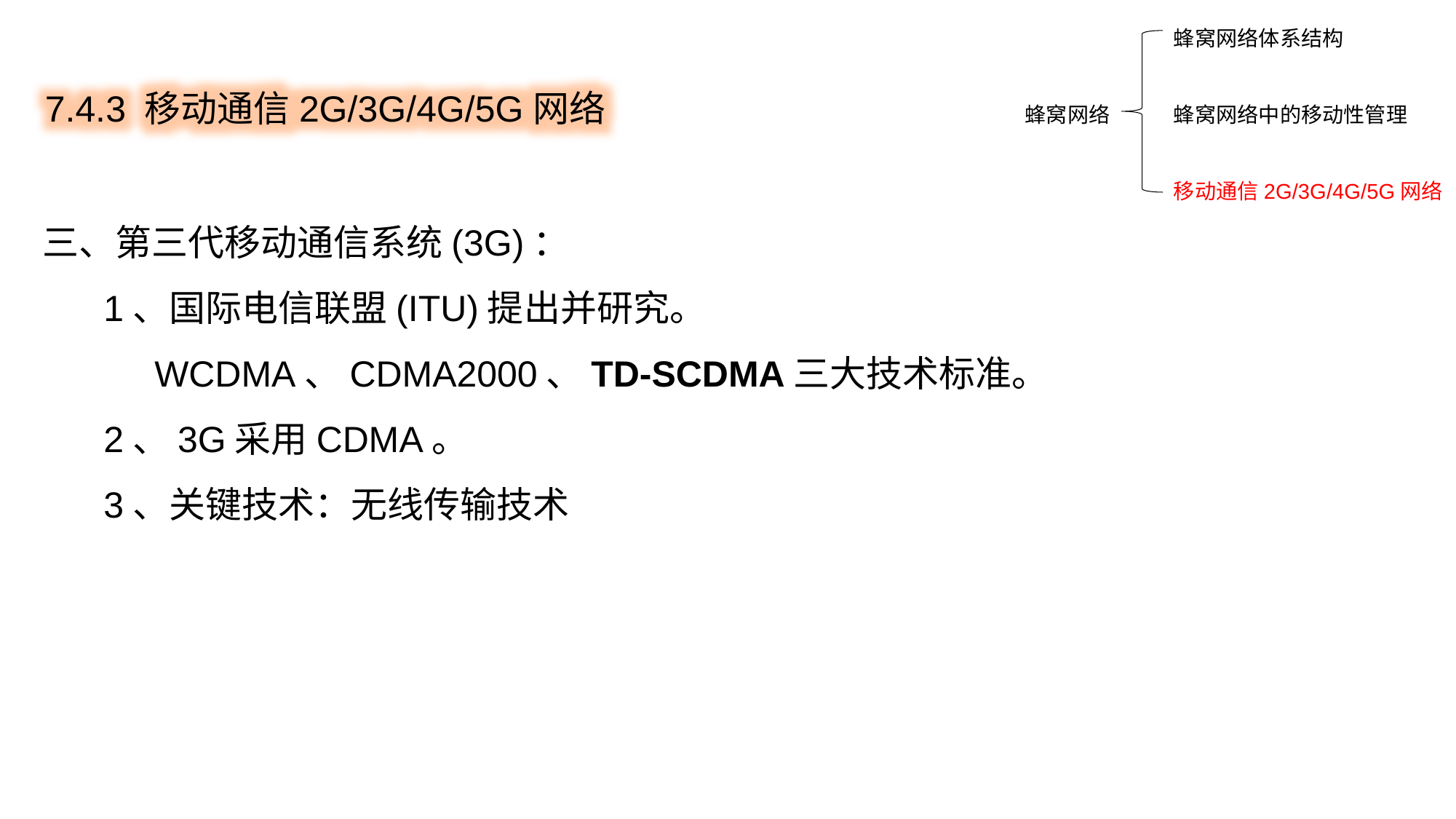

蜂窝网络体系结构

蜂窝网络中的移动性管理

移动通信2G/3G/4G/5G网络

7.4.3 移动通信2G/3G/4G/5G网络
蜂窝网络
三、第三代移动通信系统(3G)：
      1、国际电信联盟(ITU)提出并研究。
           WCDMA、CDMA2000、TD-SCDMA三大技术标准。
      2、3G采用CDMA。
      3、关键技术：无线传输技术